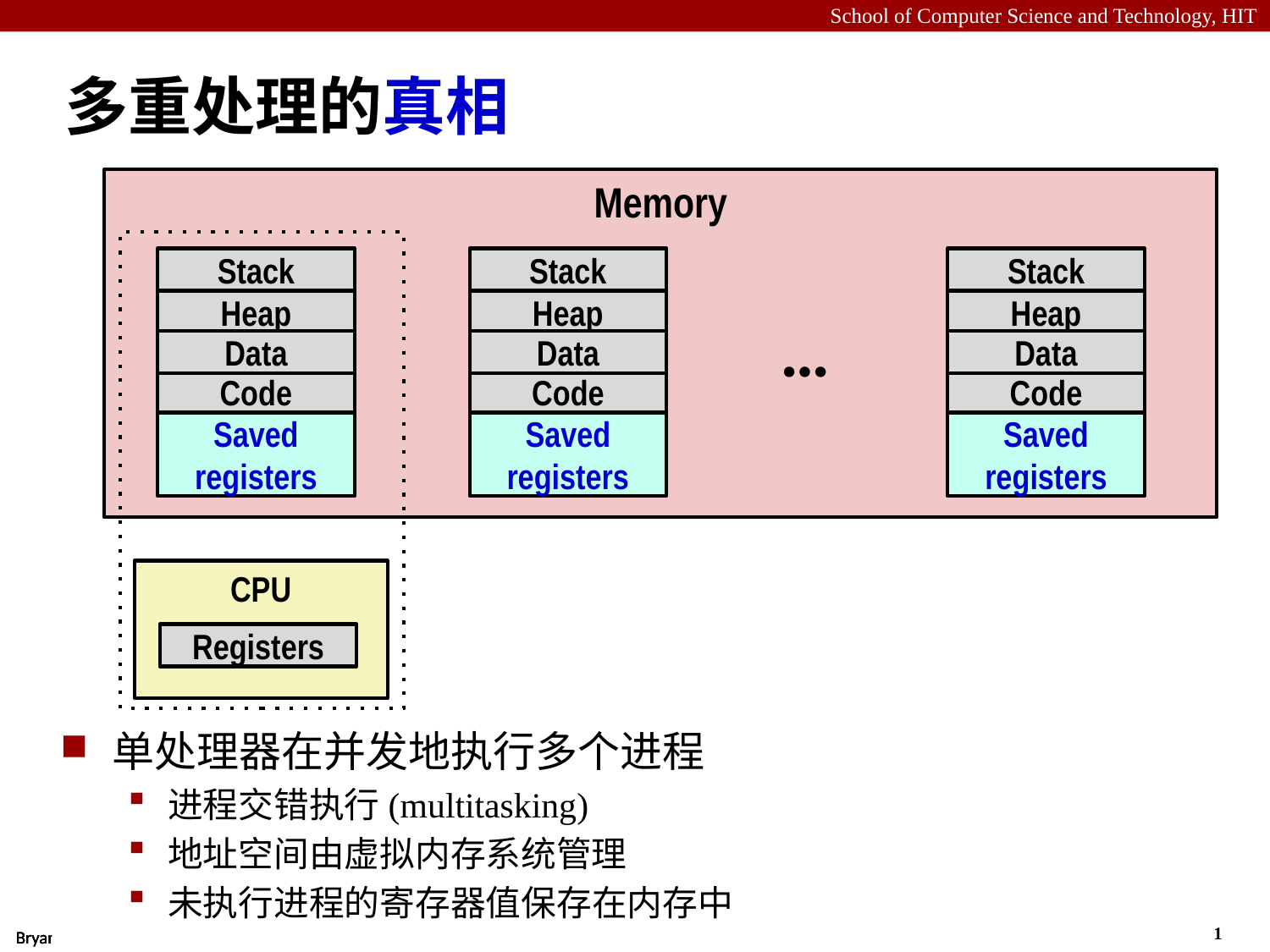

# 多重处理的真相
Memory

Stack
Stack
Stack
Heap
Heap
Heap
…
Data
Data
Data
Code
Code
Code
Saved registers
Saved registers
Saved registers
CPU
Registers

单处理器在并发地执行多个进程
进程交错执行(multitasking)
地址空间由虚拟内存系统管理
未执行进程的寄存器值保存在内存中